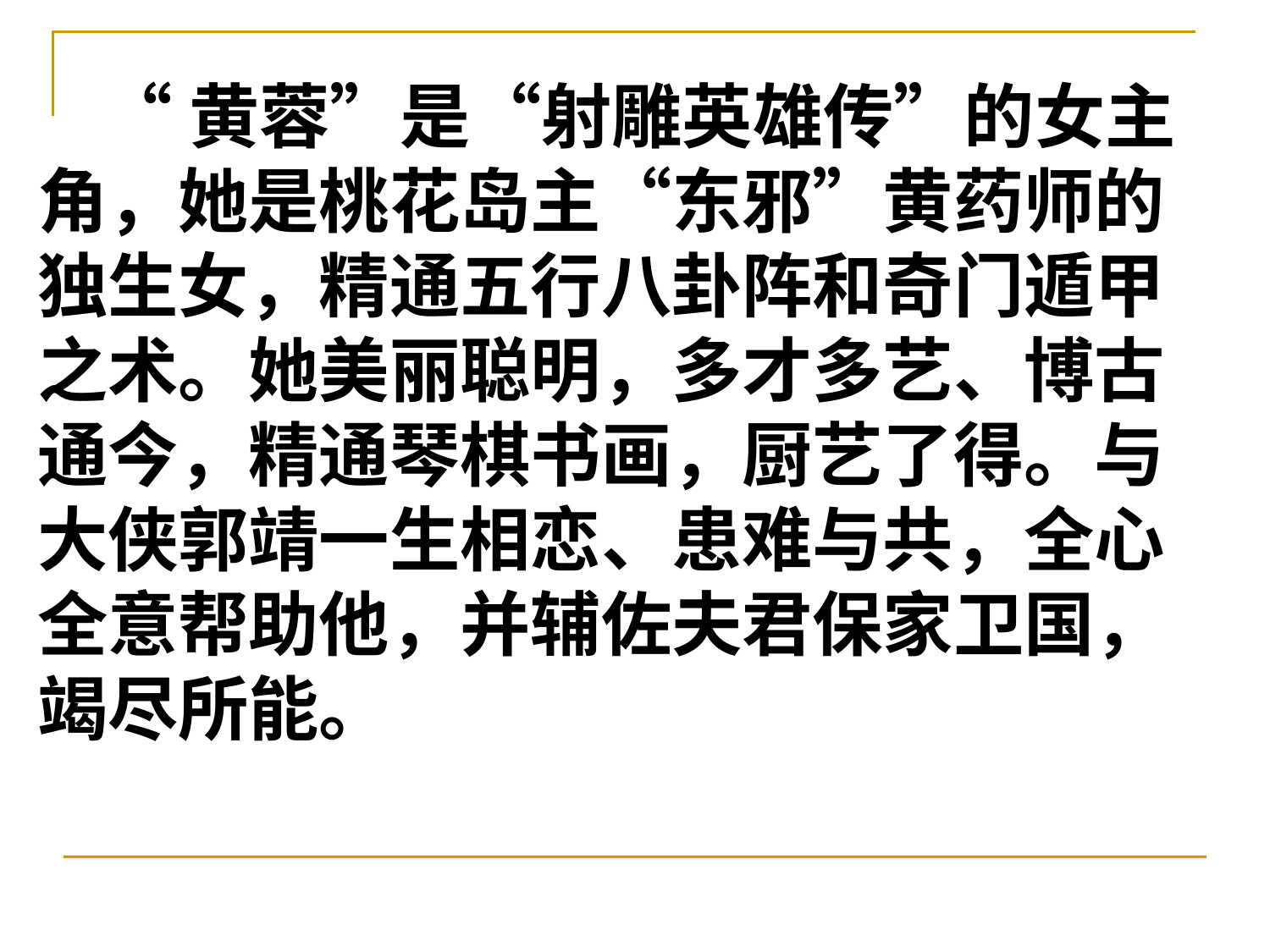

“黄蓉”是“射雕英雄传”的女主角，她是桃花岛主“东邪”黄药师的独生女，精通五行八卦阵和奇门遁甲之术。她美丽聪明，多才多艺、博古通今，精通琴棋书画，厨艺了得。与大侠郭靖一生相恋、患难与共，全心全意帮助他，并辅佐夫君保家卫国，竭尽所能。